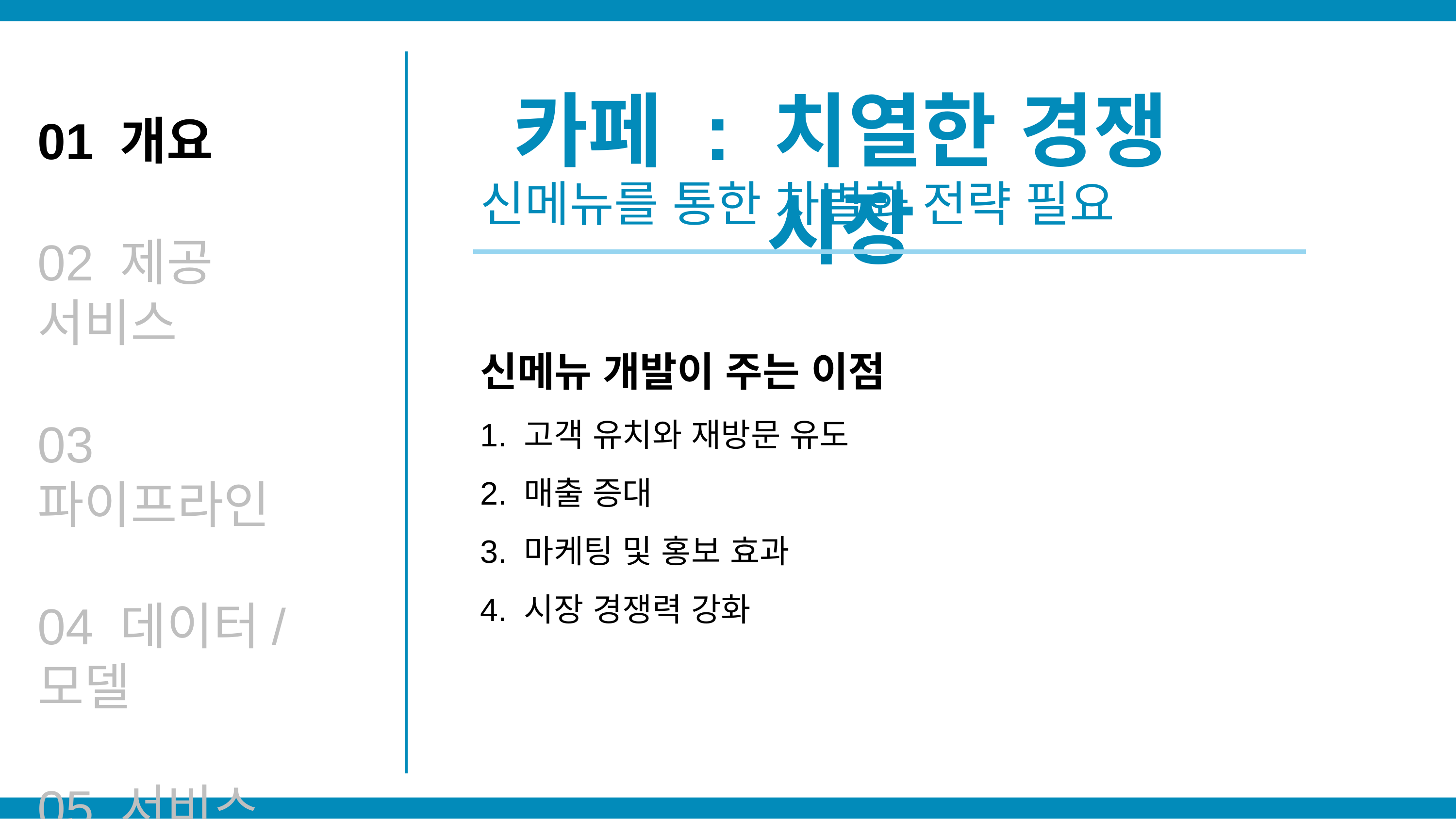

카페 : 치열한 경쟁 시장
01 개요

02 제공 서비스

03 파이프라인

04 데이터/모델

05 서비스 시연

06 마무리
신메뉴를 통한 차별화 전략 필요
신메뉴 개발이 주는 이점
1. 고객 유치와 재방문 유도
2. 매출 증대
3. 마케팅 및 홍보 효과
4. 시장 경쟁력 강화